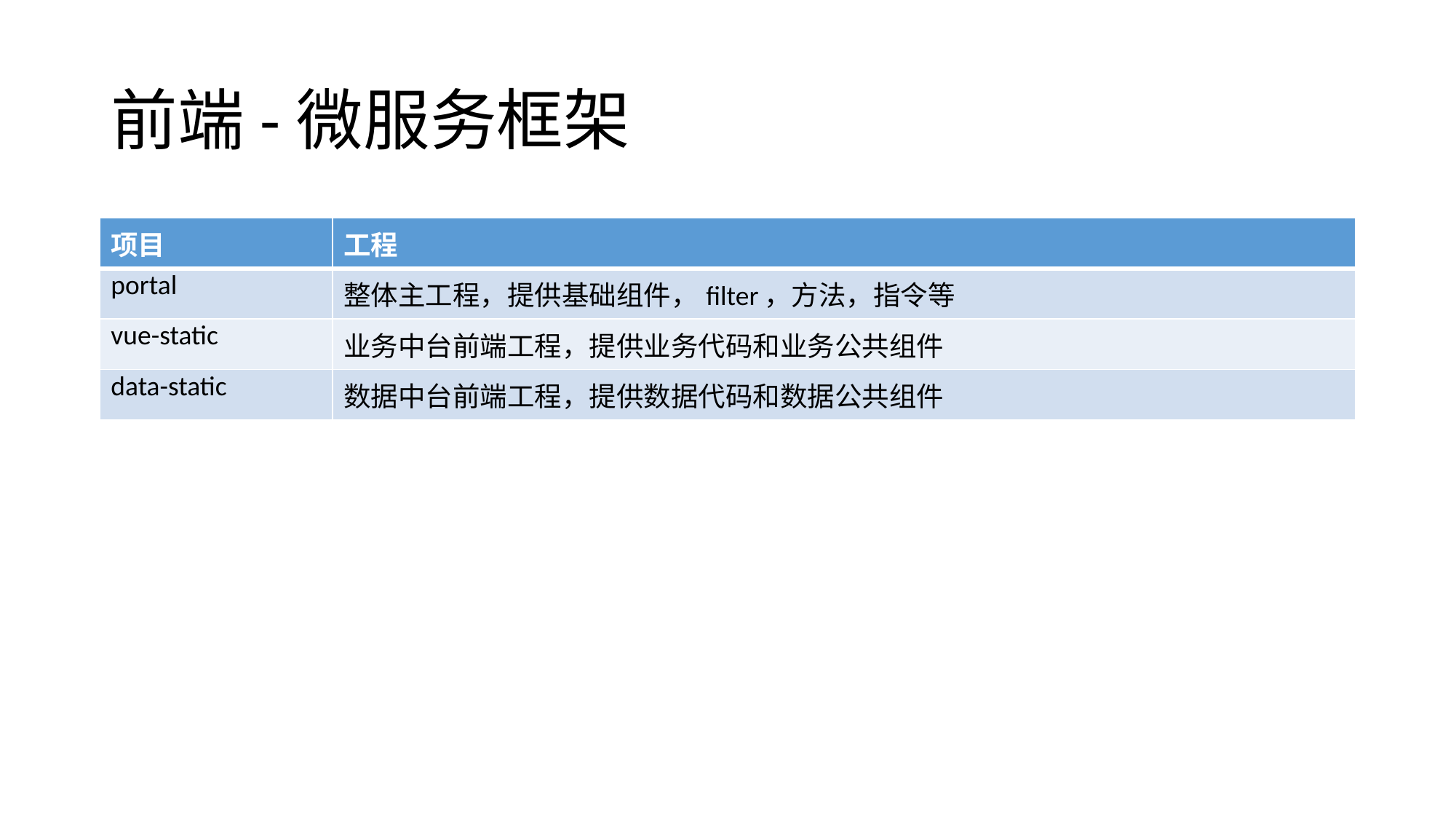

# 前端-微服务框架
| 项目 | 工程 |
| --- | --- |
| portal | 整体主工程，提供基础组件，filter，方法，指令等 |
| vue-static | 业务中台前端工程，提供业务代码和业务公共组件 |
| data-static | 数据中台前端工程，提供数据代码和数据公共组件 |